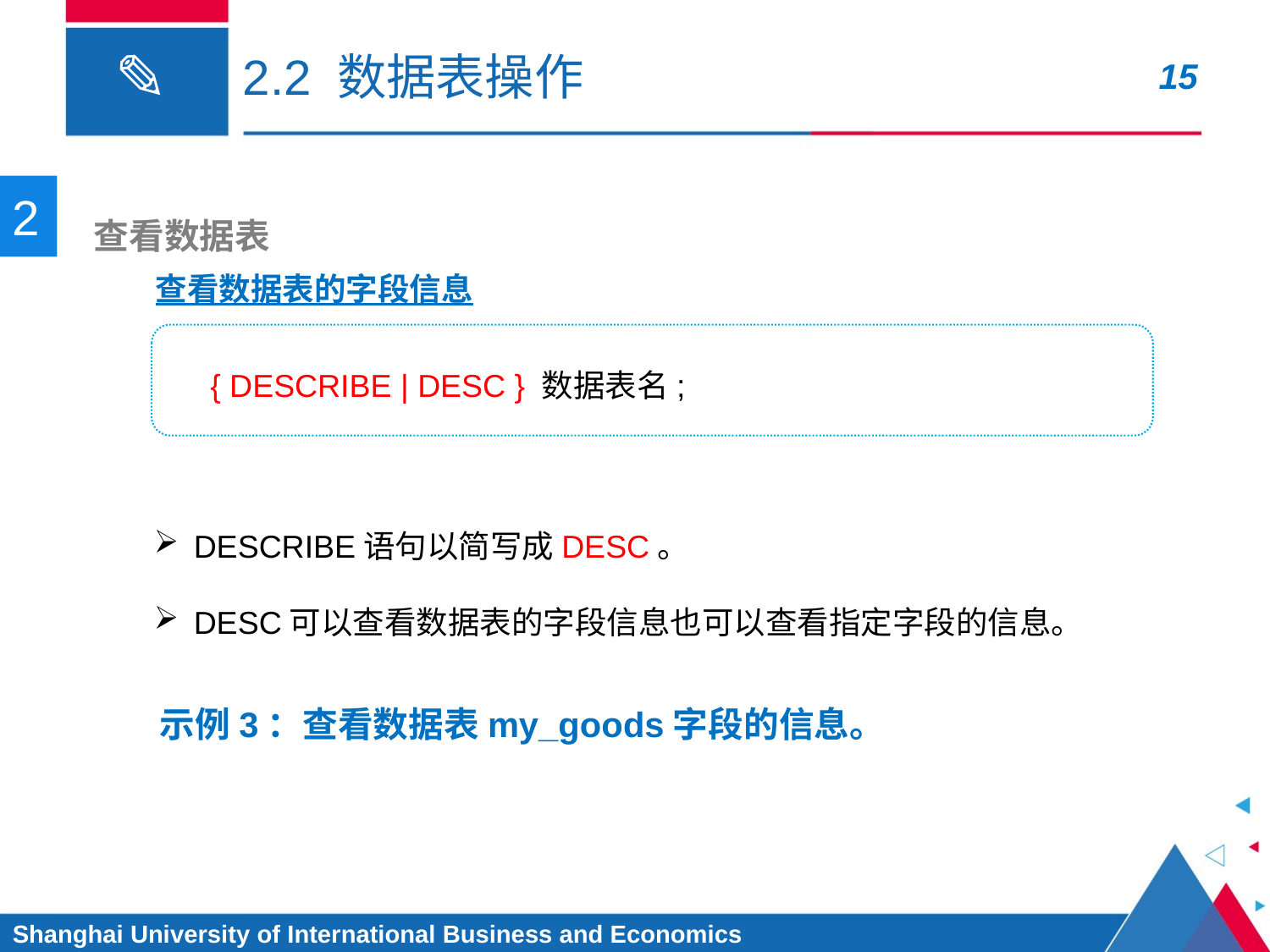

# 2.2 数据表操作

2
  查看数据表
查看数据表的字段信息

{ DESCRIBE | DESC } 数据表名;
DESCRIBE语句以简写成DESC。
DESC可以查看数据表的字段信息也可以查看指定字段的信息。
  示例3：查看数据表my_goods字段的信息。